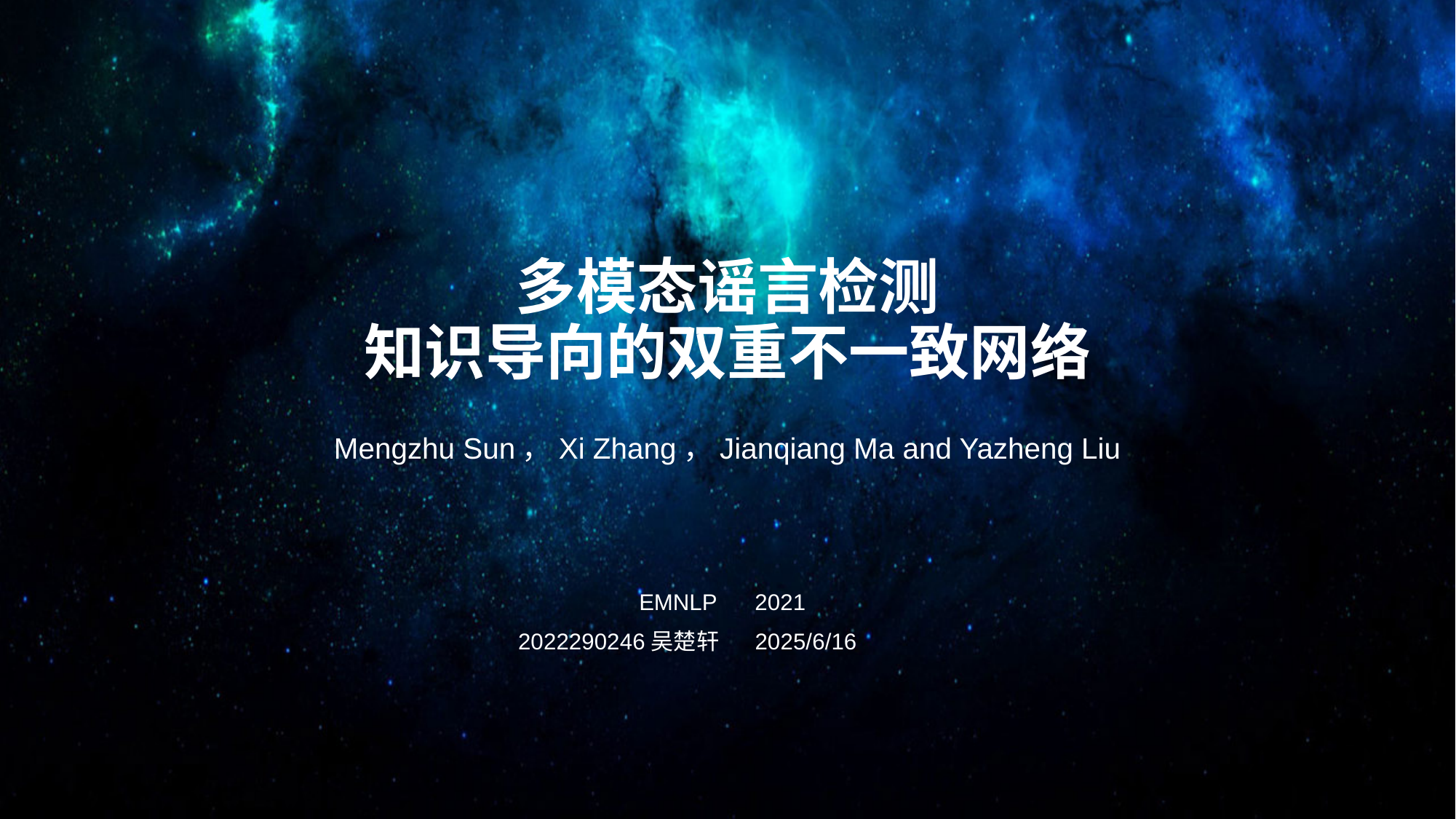

# 多模态谣言检测 知识导向的双重不一致网络
Mengzhu Sun，Xi Zhang，Jianqiang Ma and Yazheng Liu
                                                EMNLP      2021
                             2022290246吴楚轩      2025/6/16